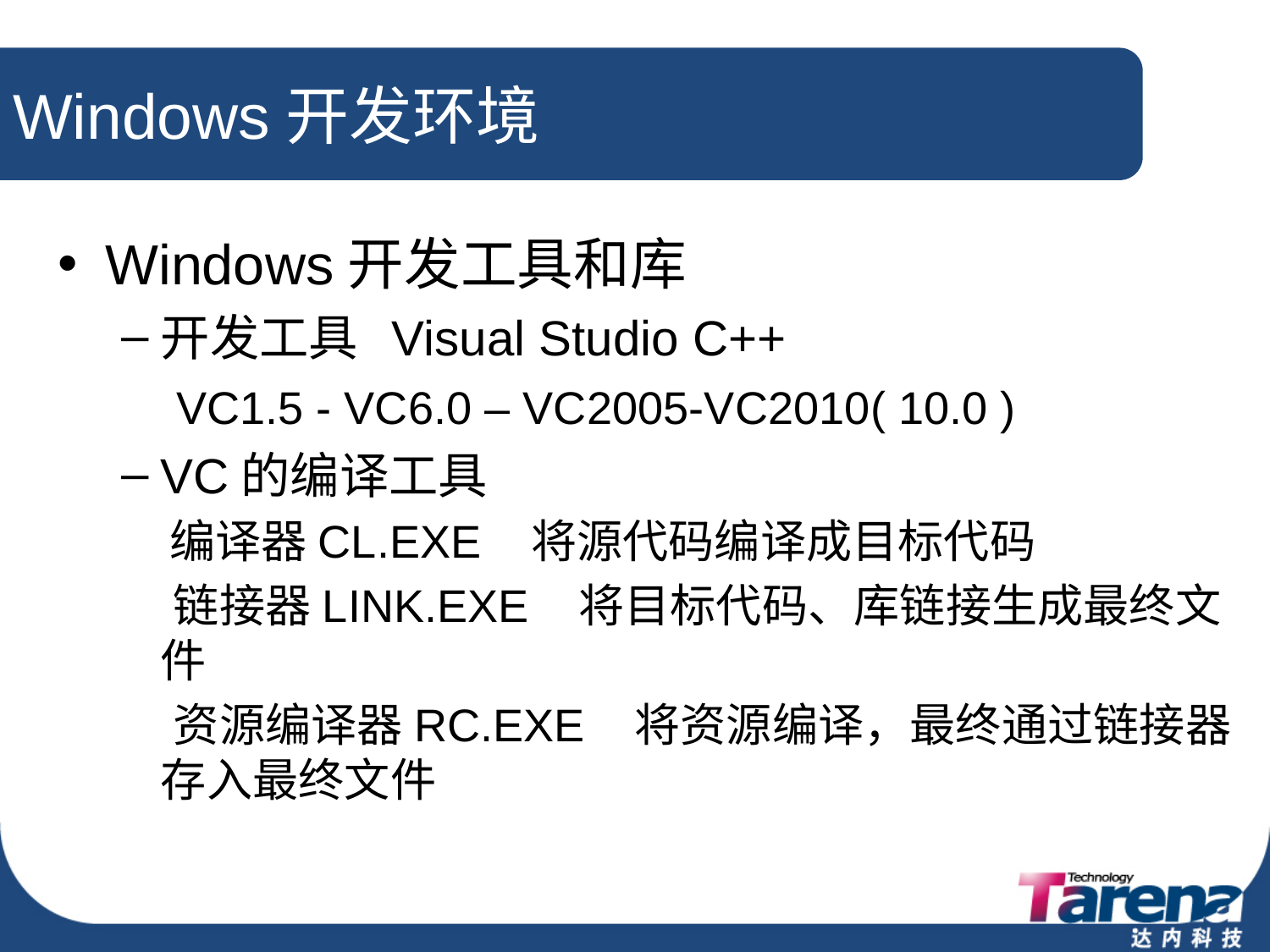

# Windows开发环境
Windows开发工具和库
开发工具  Visual Studio C++
    VC1.5 - VC6.0 – VC2005-VC2010( 10.0 )
VC的编译工具
    编译器CL.EXE   将源代码编译成目标代码
    链接器LINK.EXE   将目标代码、库链接生成最终文件
    资源编译器RC.EXE   将资源编译，最终通过链接器存入最终文件